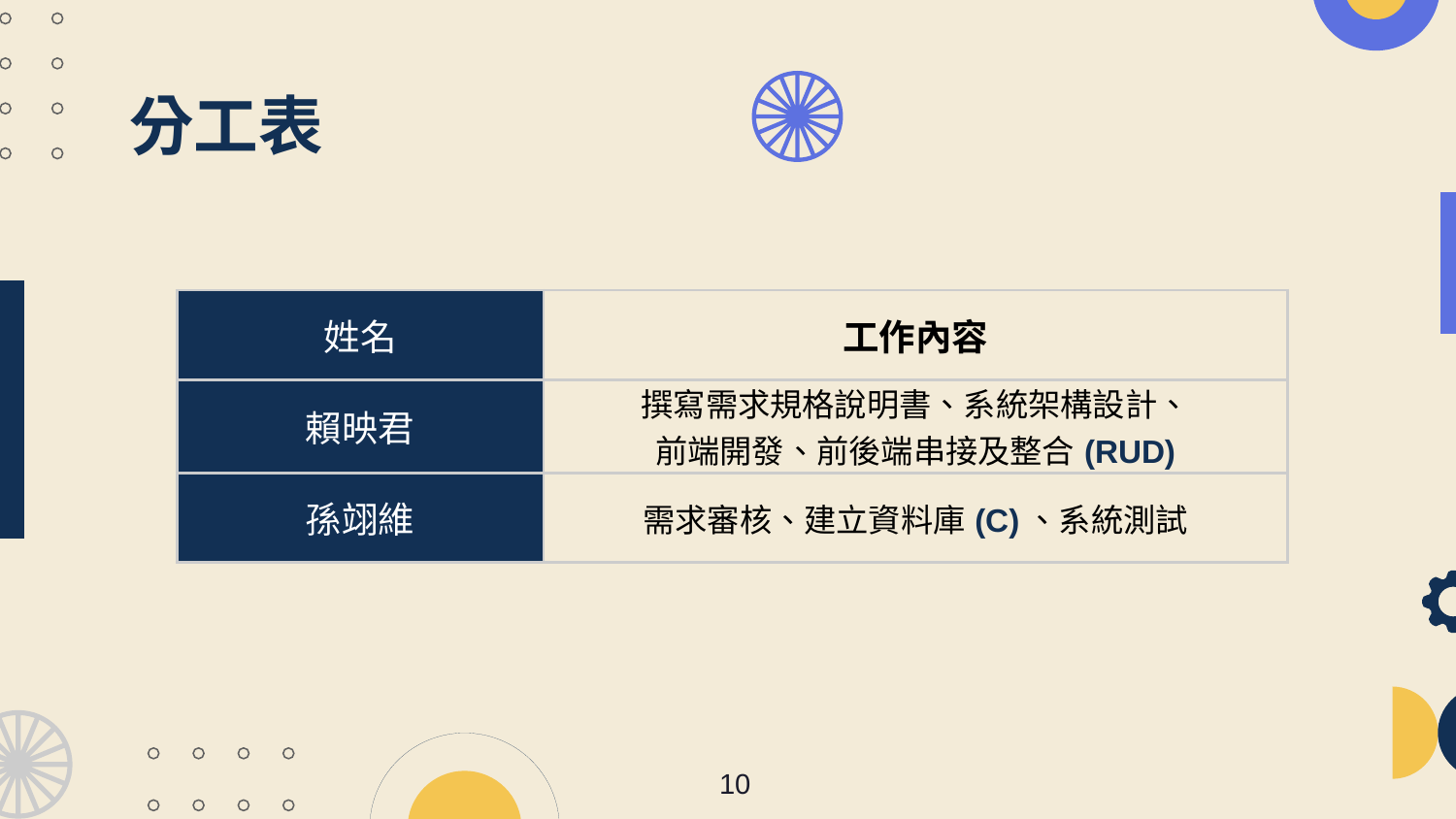

# 分工表

| 姓名 | 工作內容 |
| --- | --- |
| 賴映君 | 撰寫需求規格說明書、系統架構設計、 前端開發、前後端串接及整合(RUD) |
| 孫翊維 | 需求審核、建立資料庫(C)、系統測試 |
10